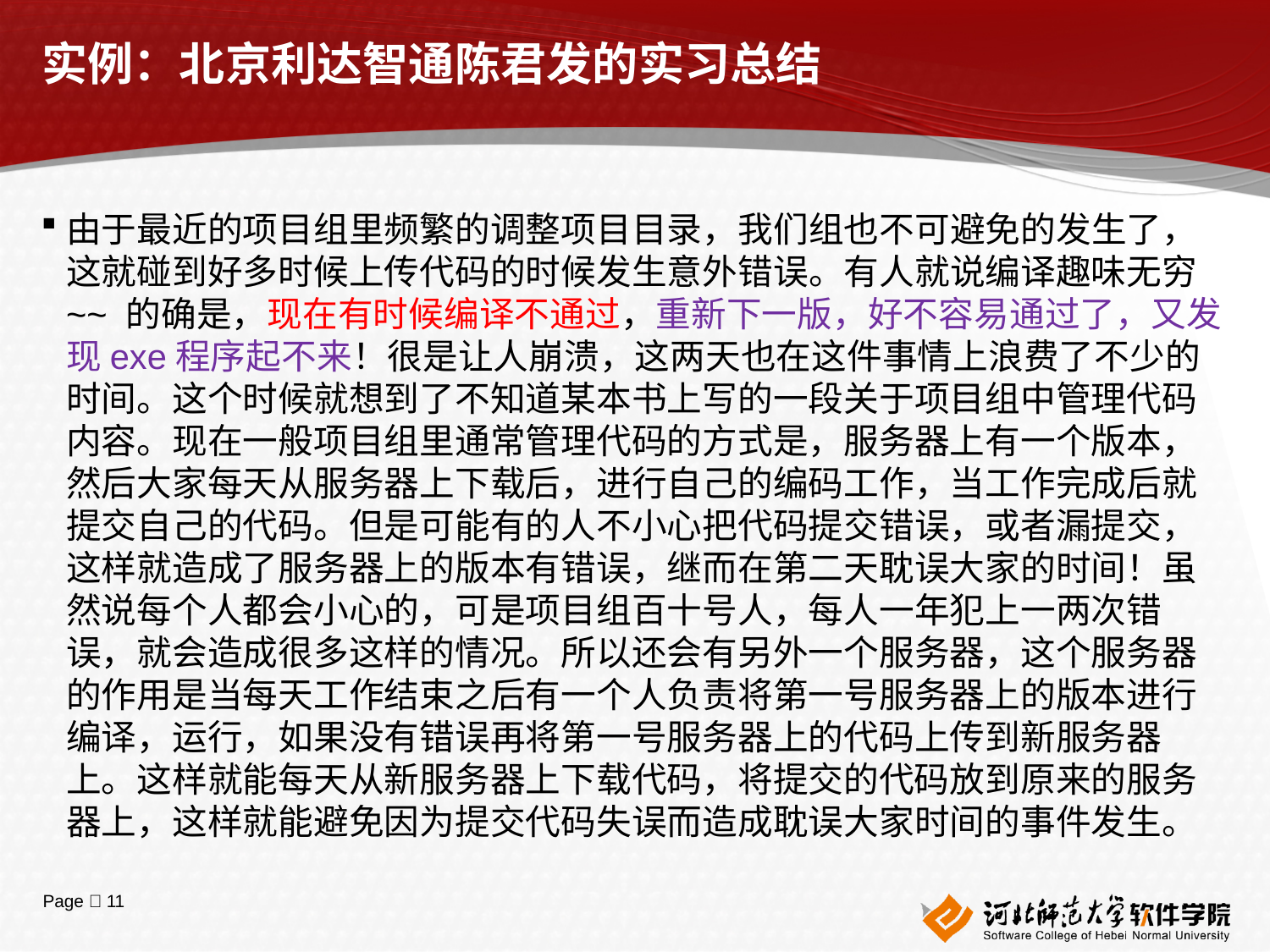

# 实例：北京利达智通陈君发的实习总结
由于最近的项目组里频繁的调整项目目录，我们组也不可避免的发生了，这就碰到好多时候上传代码的时候发生意外错误。有人就说编译趣味无穷~~ 的确是，现在有时候编译不通过，重新下一版，好不容易通过了，又发现exe程序起不来！很是让人崩溃，这两天也在这件事情上浪费了不少的时间。这个时候就想到了不知道某本书上写的一段关于项目组中管理代码内容。现在一般项目组里通常管理代码的方式是，服务器上有一个版本，然后大家每天从服务器上下载后，进行自己的编码工作，当工作完成后就提交自己的代码。但是可能有的人不小心把代码提交错误，或者漏提交，这样就造成了服务器上的版本有错误，继而在第二天耽误大家的时间！虽然说每个人都会小心的，可是项目组百十号人，每人一年犯上一两次错误，就会造成很多这样的情况。所以还会有另外一个服务器，这个服务器的作用是当每天工作结束之后有一个人负责将第一号服务器上的版本进行编译，运行，如果没有错误再将第一号服务器上的代码上传到新服务器上。这样就能每天从新服务器上下载代码，将提交的代码放到原来的服务器上，这样就能避免因为提交代码失误而造成耽误大家时间的事件发生。